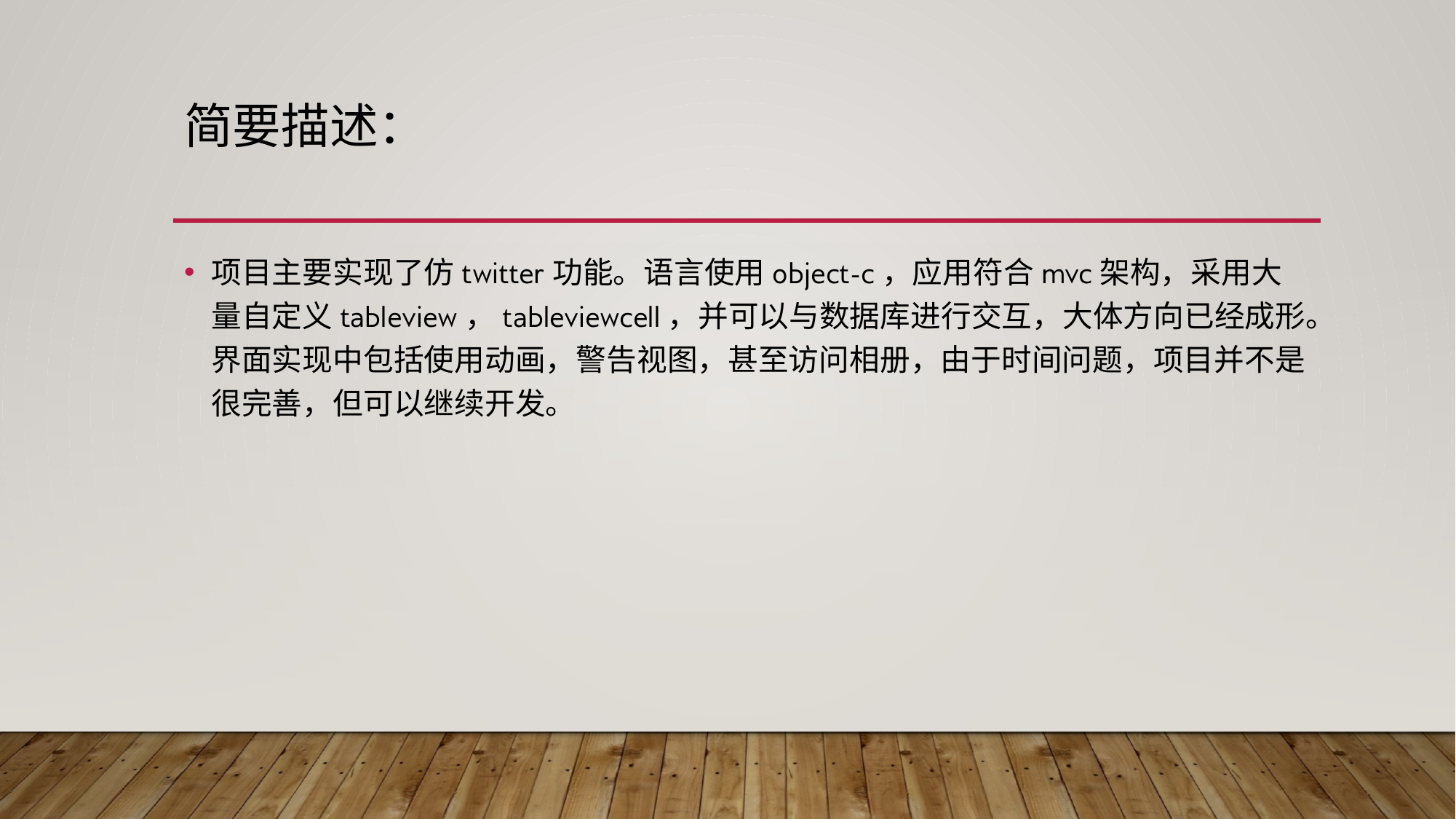

# 简要描述：
项目主要实现了仿twitter功能。语言使用object-c，应用符合mvc架构，采用大量自定义tableview，tableviewcell，并可以与数据库进行交互，大体方向已经成形。界面实现中包括使用动画，警告视图，甚至访问相册，由于时间问题，项目并不是很完善，但可以继续开发。